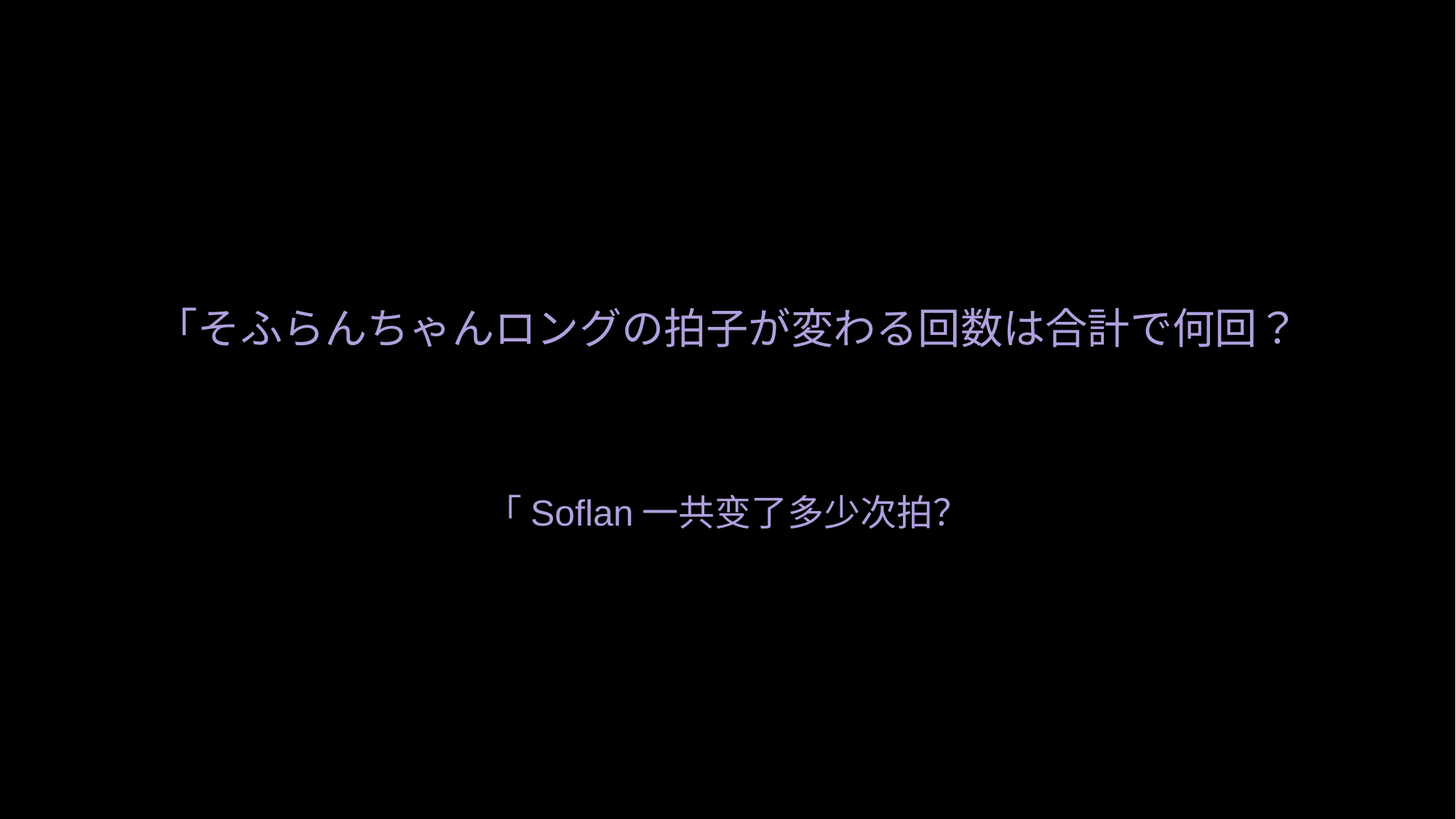

# 「そふらんちゃんロングの拍子が変わる回数は合計で何回？

「Soflan一共变了多少次拍？